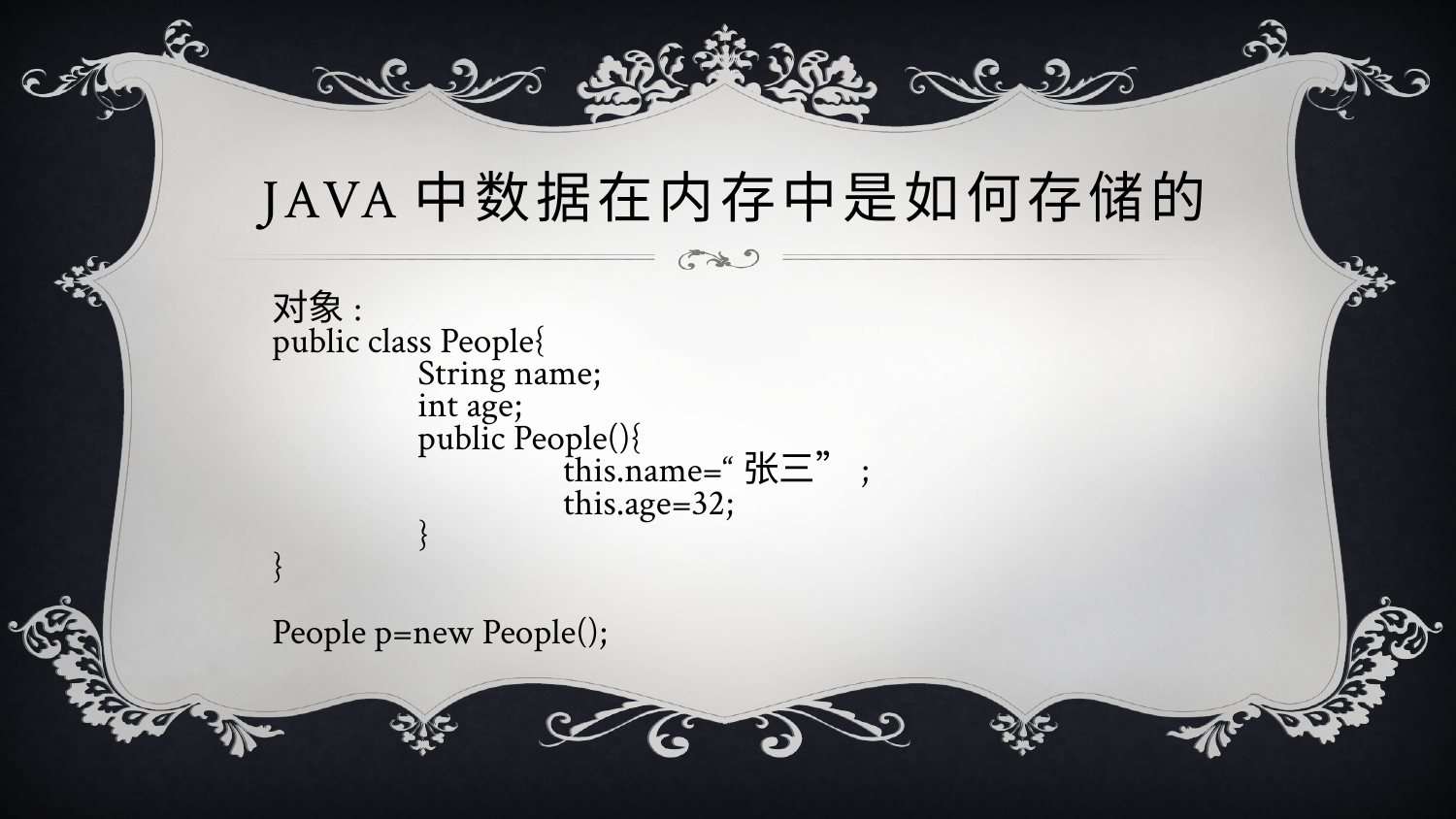

# Java中数据在内存中是如何存储的
对象:
public class People{
	String name;
	int age;
	public People(){
		this.name=“张三”;
		this.age=32;
	}
}

People p=new People();